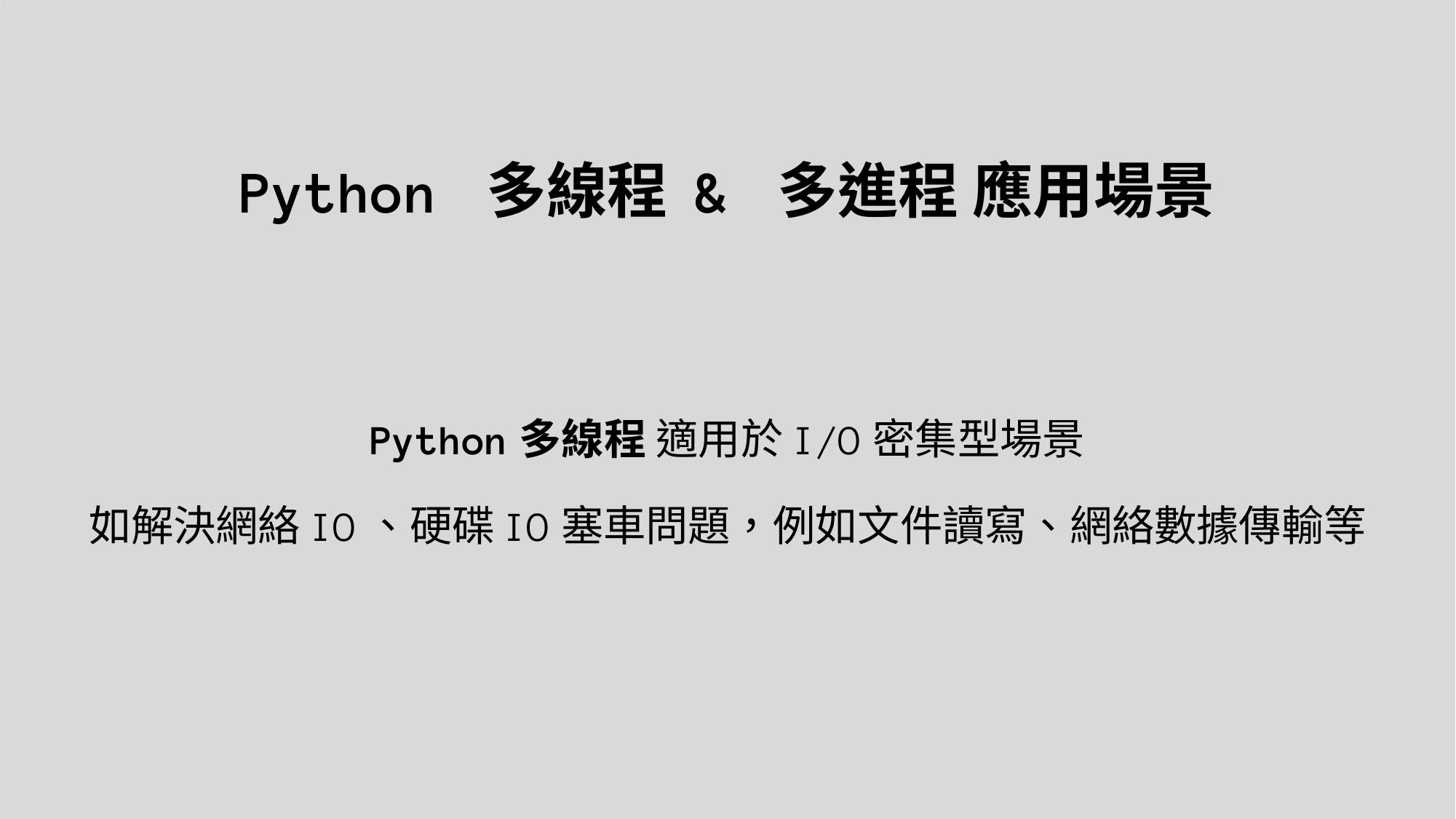

Python 多線程 & 多進程 應用場景
Python多線程 適用於I/O密集型場景
如解決網絡IO、硬碟IO塞車問題，例如文件讀寫、網絡數據傳輸等